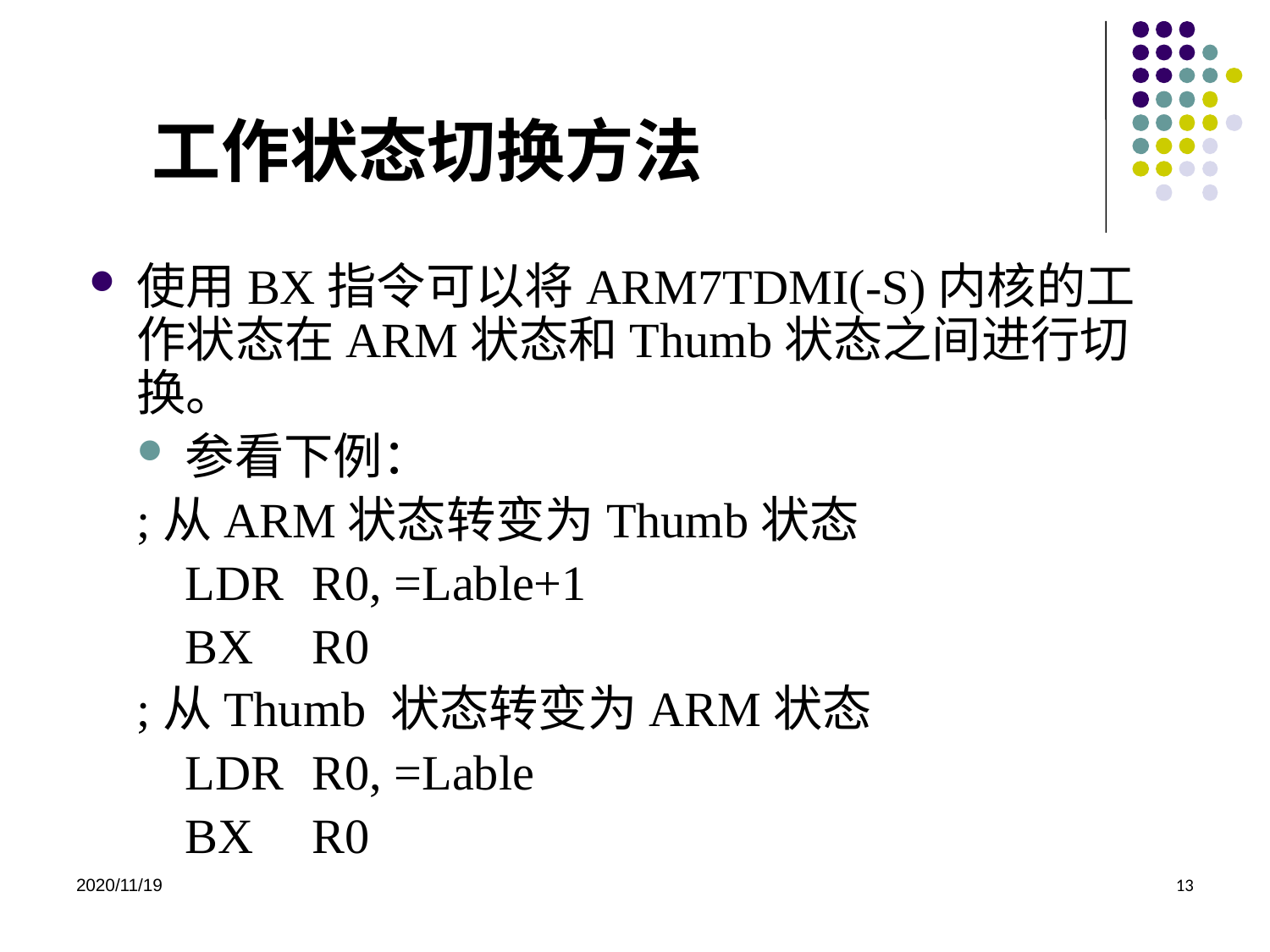

# 工作状态切换方法
使用BX指令可以将ARM7TDMI(-S)内核的工作状态在ARM状态和Thumb状态之间进行切换。
参看下例：
;从ARM状态转变为Thumb状态
	LDR	R0, =Lable+1
	BX	R0
;从Thumb 状态转变为ARM状态
	LDR	R0, =Lable
	BX	R0
2020/11/19
13